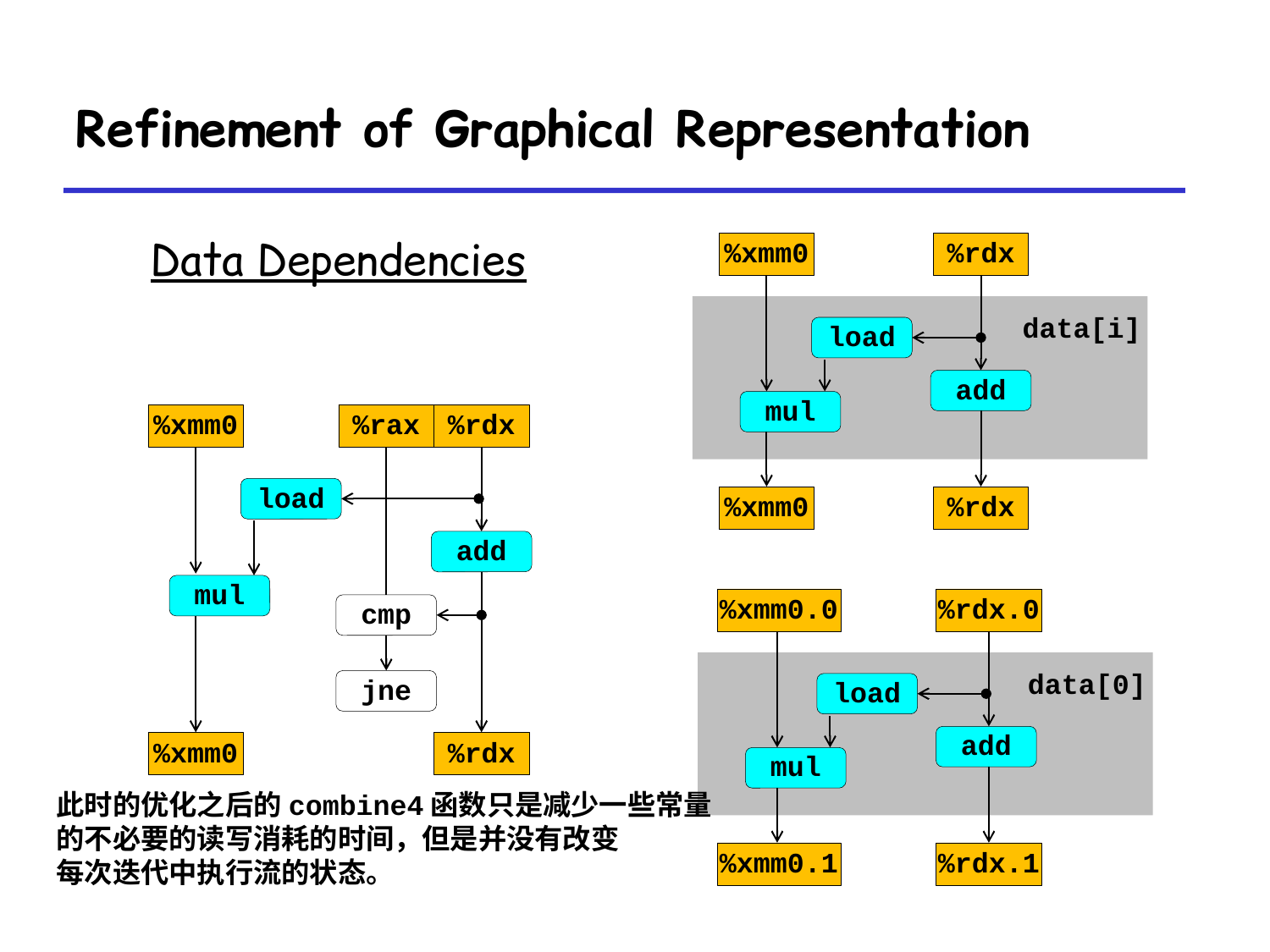

Refinement of Graphical Representation
Data Dependencies
%xmm0
%rdx

data[i]
load
add
mul
%xmm0
%rdx
%xmm0
%rax
%rdx
load
add
mul
cmp
jne
%xmm0
%rdx
%xmm0.0
%rdx.0

data[0]
load
add
mul
%xmm0.1
%rdx.1
此时的优化之后的combine4函数只是减少一些常量
的不必要的读写消耗的时间，但是并没有改变
每次迭代中执行流的状态。
15